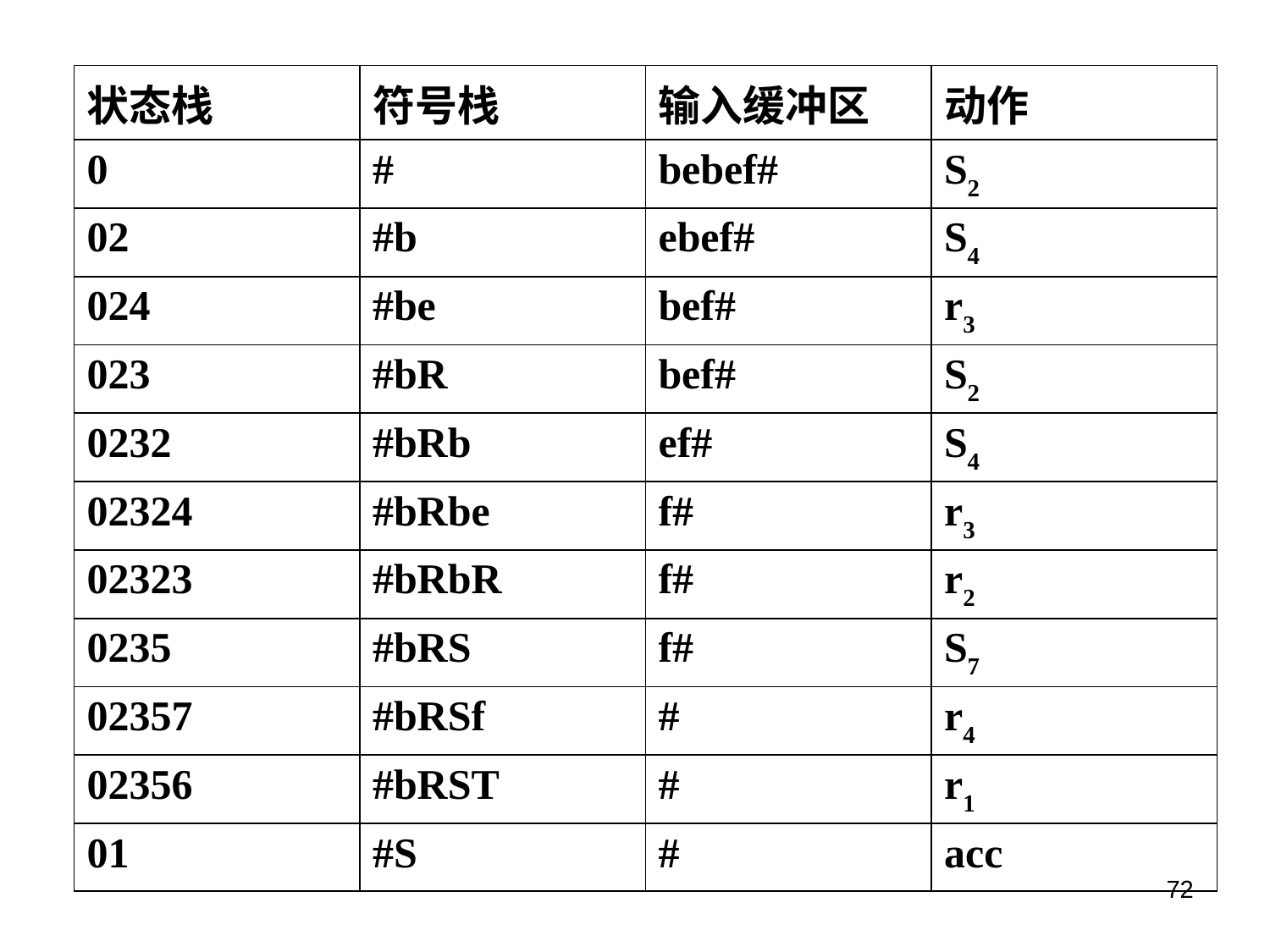

| 状态栈 | 符号栈 | 输入缓冲区 | 动作 |
| --- | --- | --- | --- |
| 0 | # | bebef# | S2 |
| 02 | #b | ebef# | S4 |
| 024 | #be | bef# | r3 |
| 023 | #bR | bef# | S2 |
| 0232 | #bRb | ef# | S4 |
| 02324 | #bRbe | f# | r3 |
| 02323 | #bRbR | f# | r2 |
| 0235 | #bRS | f# | S7 |
| 02357 | #bRSf | # | r4 |
| 02356 | #bRST | # | r1 |
| 01 | #S | # | acc |

72